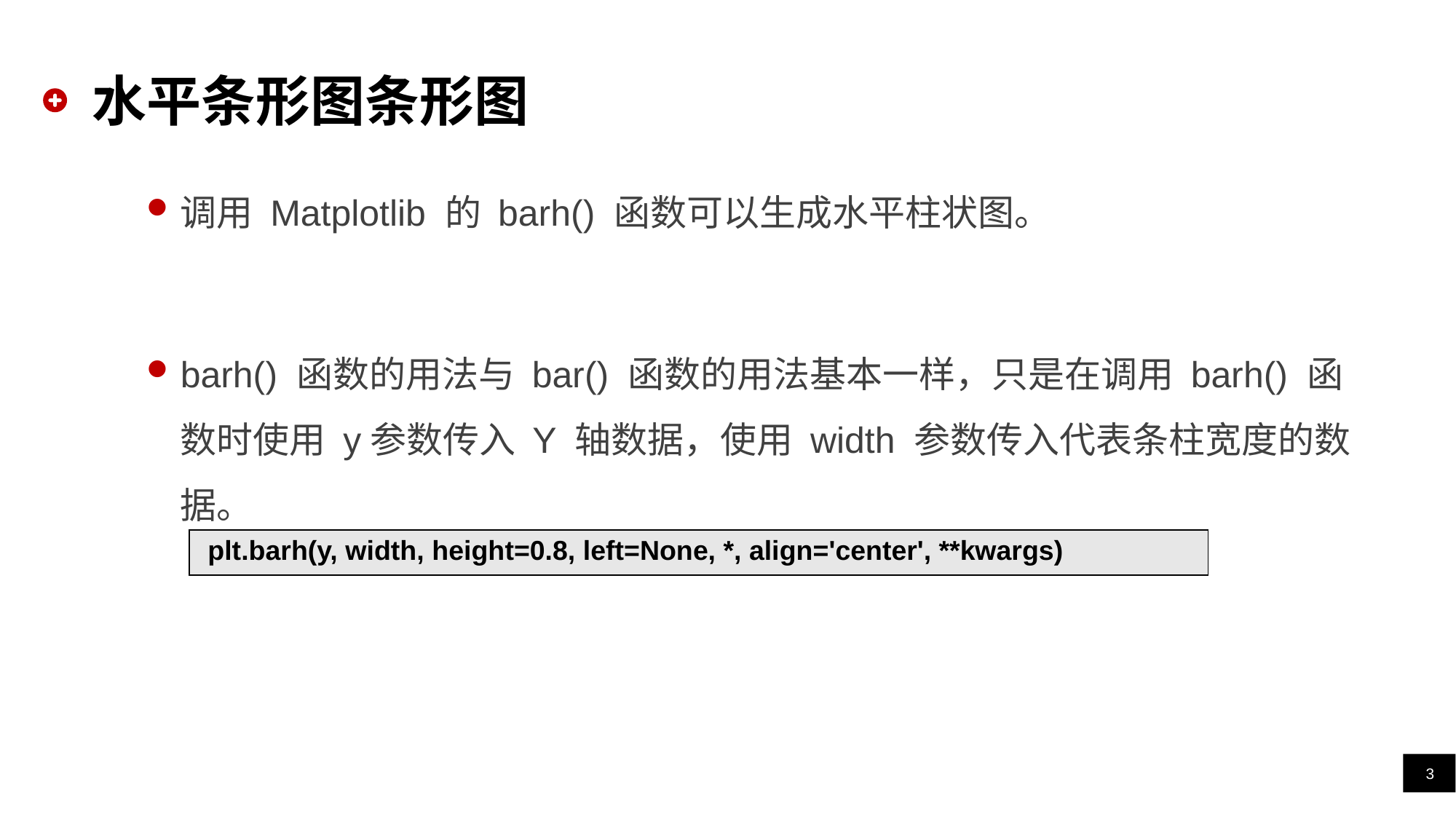

# 水平条形图条形图
调用 Matplotlib 的 barh() 函数可以生成水平柱状图。

barh() 函数的用法与 bar() 函数的用法基本一样，只是在调用 barh() 函数时使用 y参数传入 Y 轴数据，使用 width 参数传入代表条柱宽度的数据。

| plt.barh(y, width, height=0.8, left=None, \*, align='center', \*\*kwargs) |
| --- |